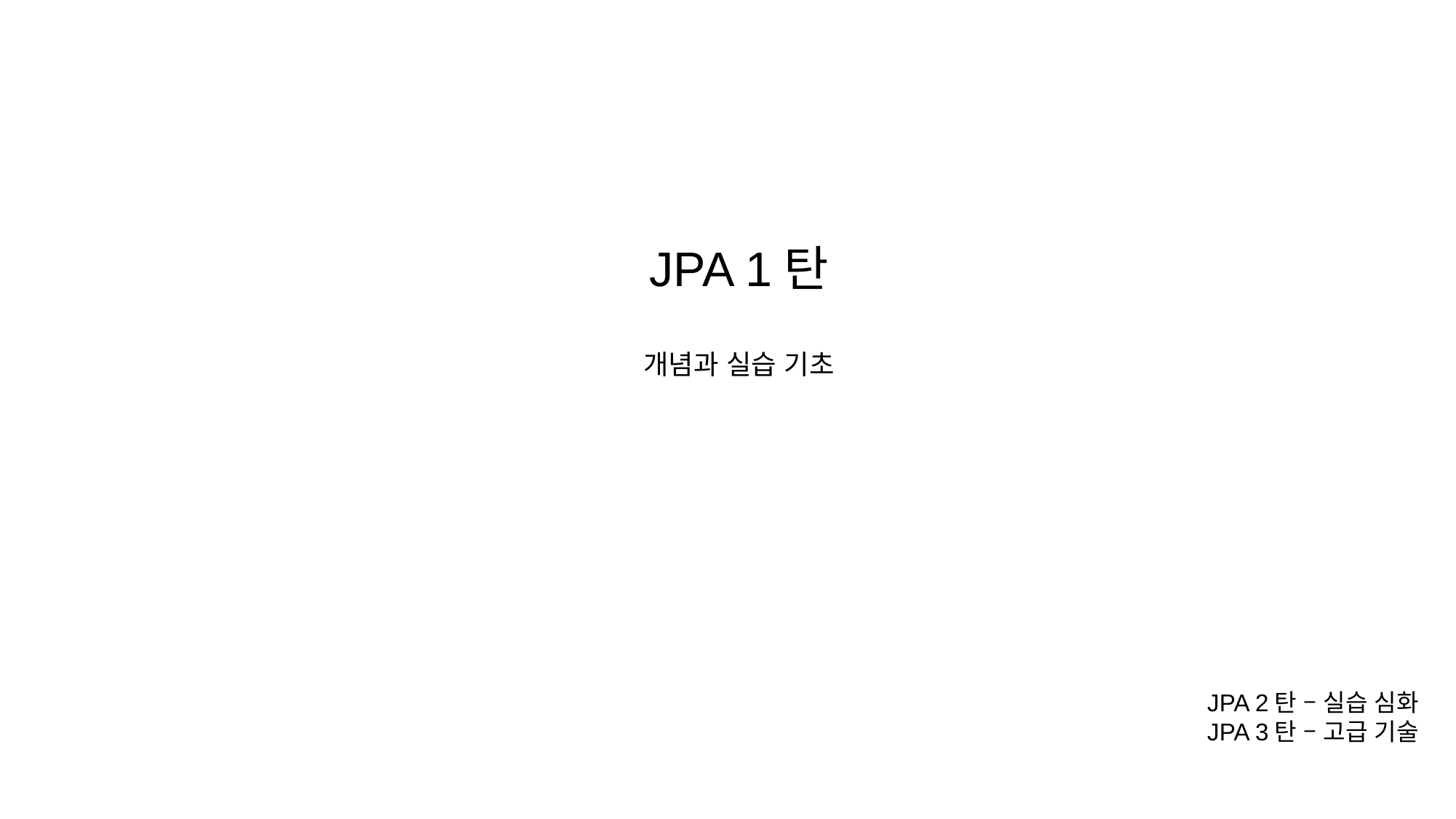

JPA 1탄
개념과 실습 기초
JPA 2탄 – 실습 심화
JPA 3탄 – 고급 기술